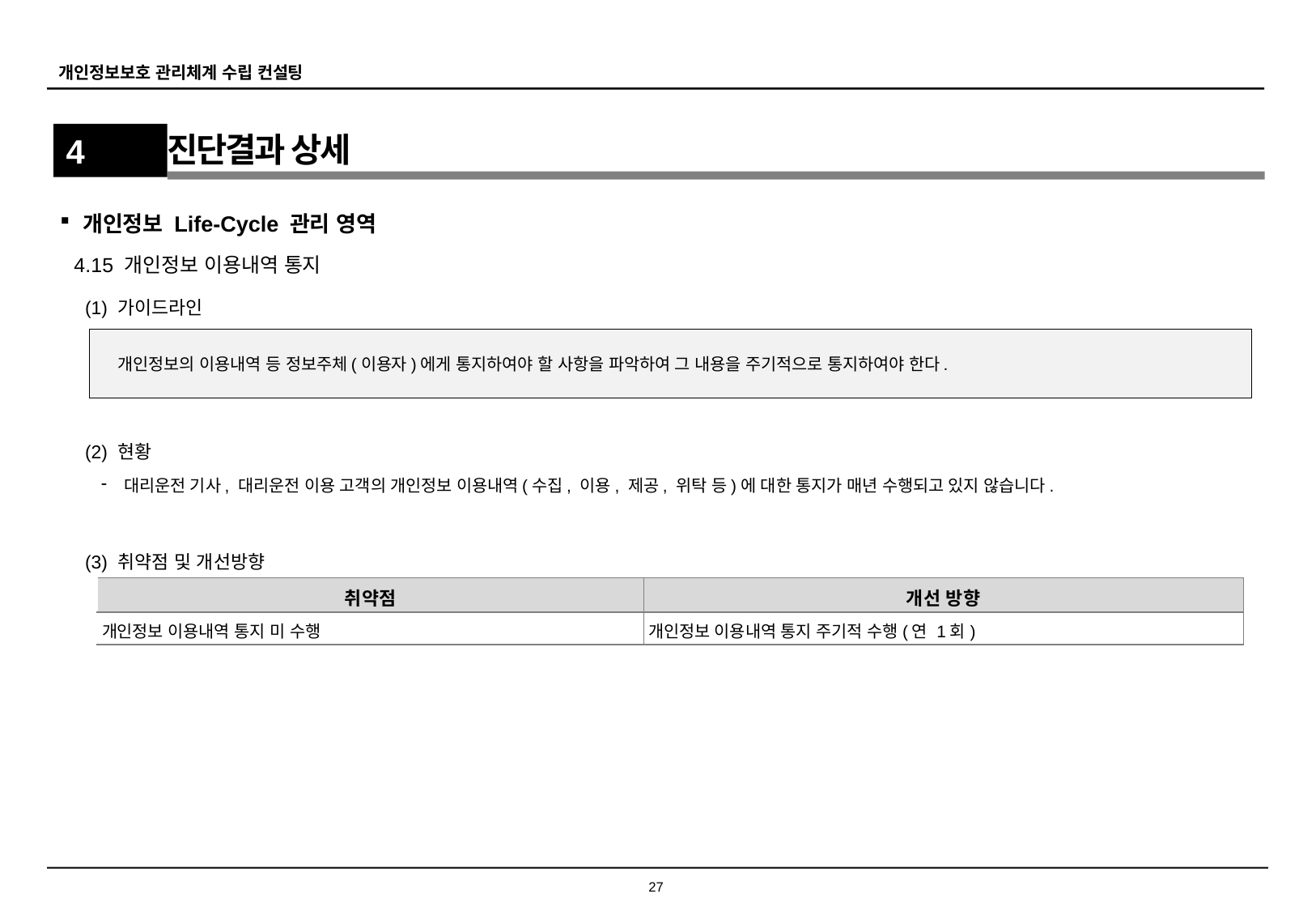

4
진단결과 상세

개인정보 Life-Cycle 관리 영역
4.15 개인정보 이용내역 통지
(1) 가이드라인
개인정보의 이용내역 등 정보주체(이용자)에게 통지하여야 할 사항을 파악하여 그 내용을 주기적으로 통지하여야 한다.
(2) 현황
대리운전 기사, 대리운전 이용 고객의 개인정보 이용내역(수집, 이용, 제공, 위탁 등)에 대한 통지가 매년 수행되고 있지 않습니다.
(3) 취약점 및 개선방향
| 취약점 | 개선 방향 |
| --- | --- |
| 개인정보 이용내역 통지 미 수행 | 개인정보 이용내역 통지 주기적 수행(연 1회) |